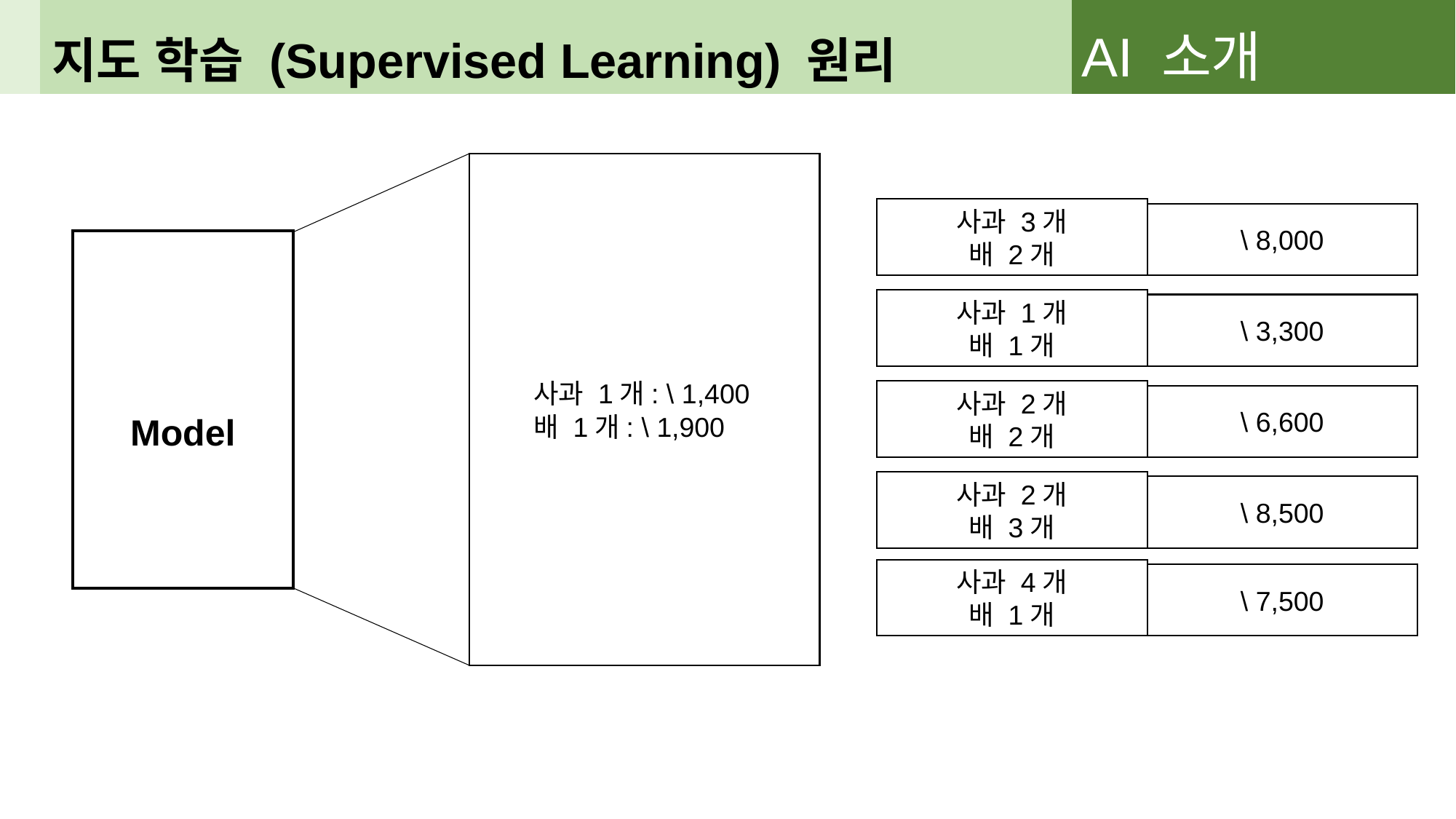

지도 학습 (Supervised Learning) 원리
AI 소개
사과 1개: \ 1,400
배 1개: \ 1,900
사과 3개
배 2개
\ 8,000
Model
사과 1개
배 1개
\ 3,300
사과 2개
배 2개
\ 6,600
사과 2개
배 3개
\ 8,500
사과 4개
배 1개
\ 7,500